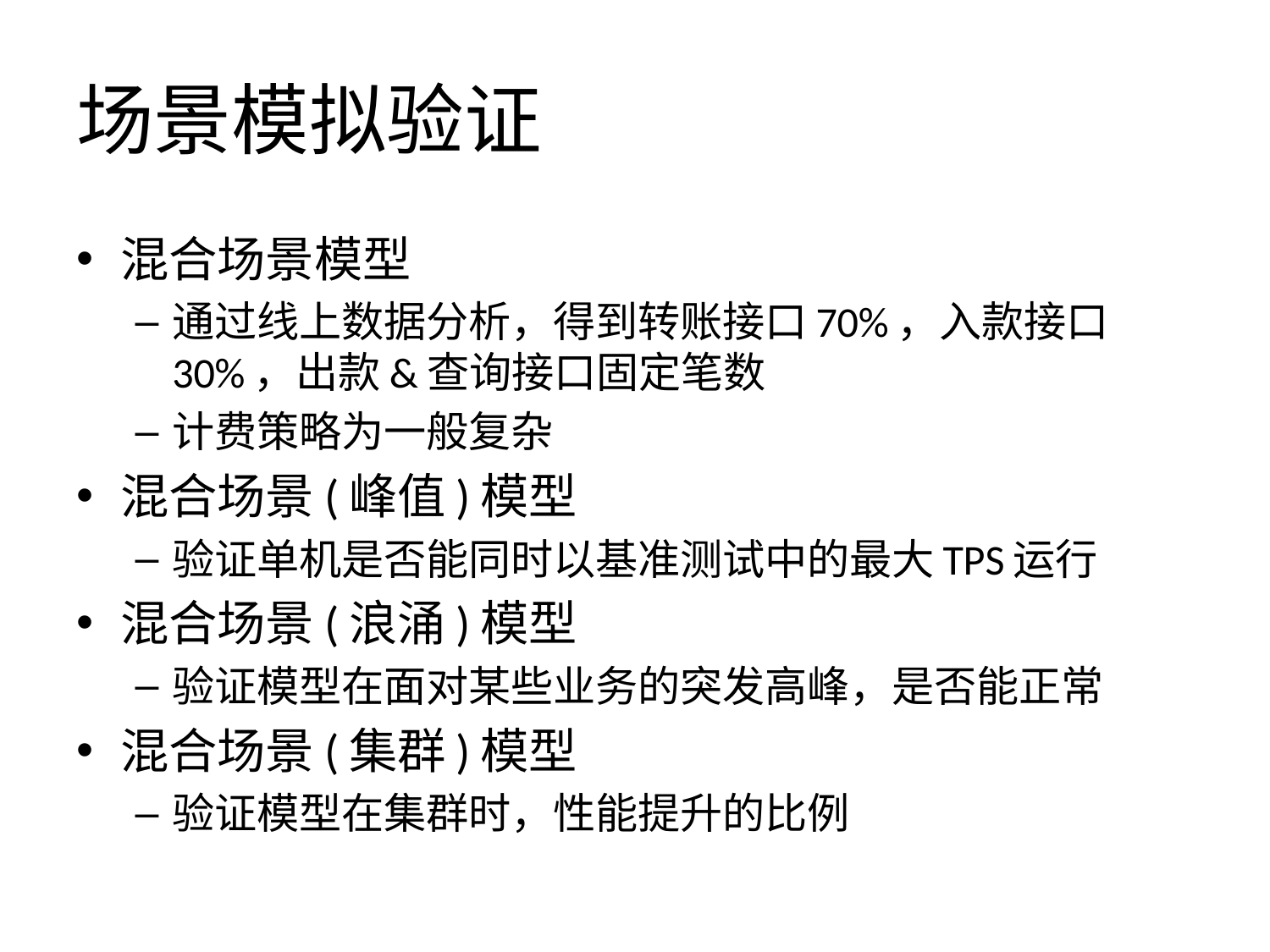

# 场景模拟验证
混合场景模型
通过线上数据分析，得到转账接口70%，入款接口30%，出款&查询接口固定笔数
计费策略为一般复杂
混合场景(峰值)模型
验证单机是否能同时以基准测试中的最大TPS运行
混合场景(浪涌)模型
验证模型在面对某些业务的突发高峰，是否能正常
混合场景(集群)模型
验证模型在集群时，性能提升的比例